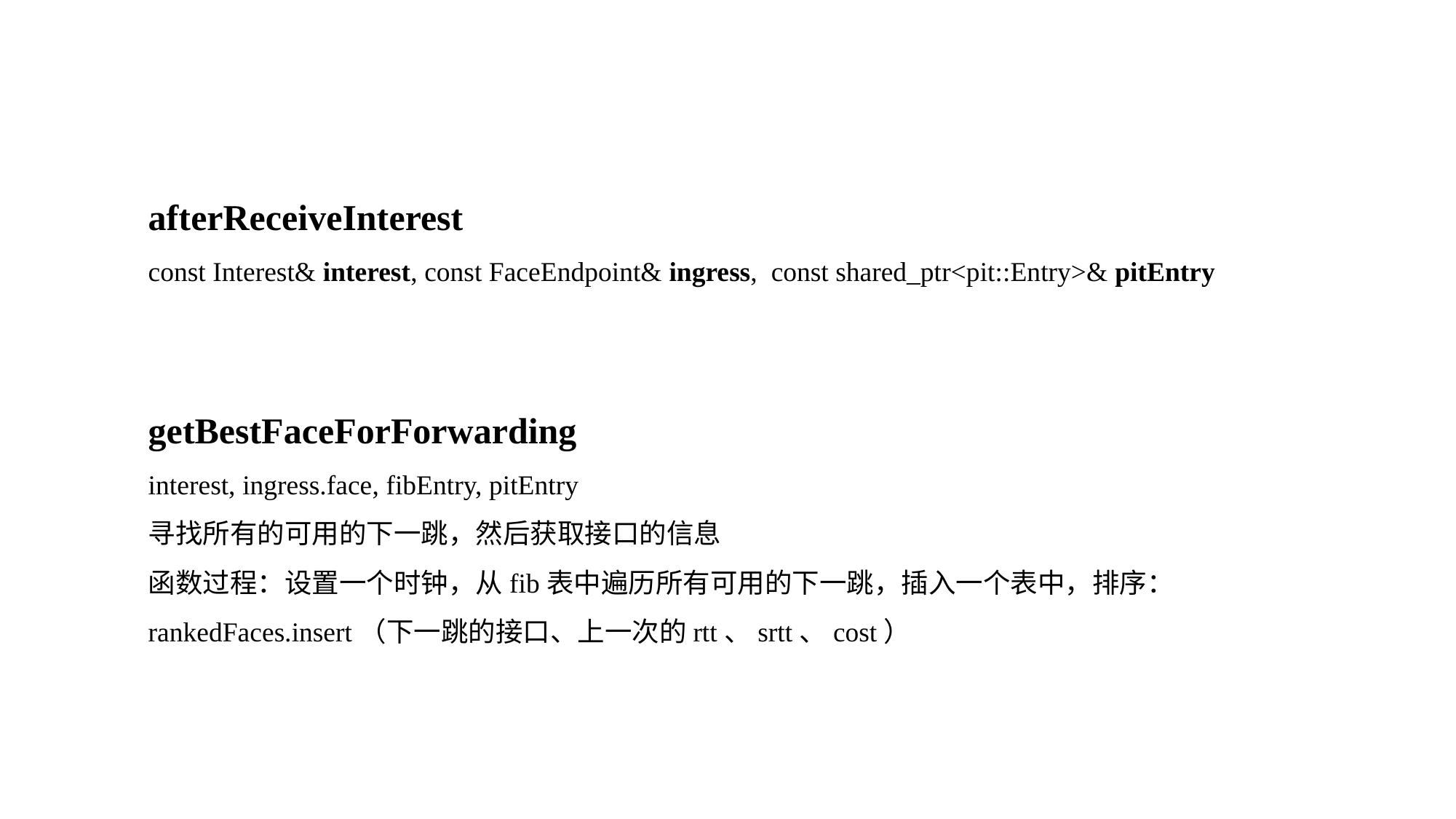

afterReceiveInterest
const Interest& interest, const FaceEndpoint& ingress,  const shared_ptr<pit::Entry>& pitEntry

getBestFaceForForwarding
interest, ingress.face, fibEntry, pitEntry
寻找所有的可用的下一跳，然后获取接口的信息
函数过程：设置一个时钟，从fib表中遍历所有可用的下一跳，插入一个表中，排序：rankedFaces.insert（下一跳的接口、上一次的rtt、srtt、cost）